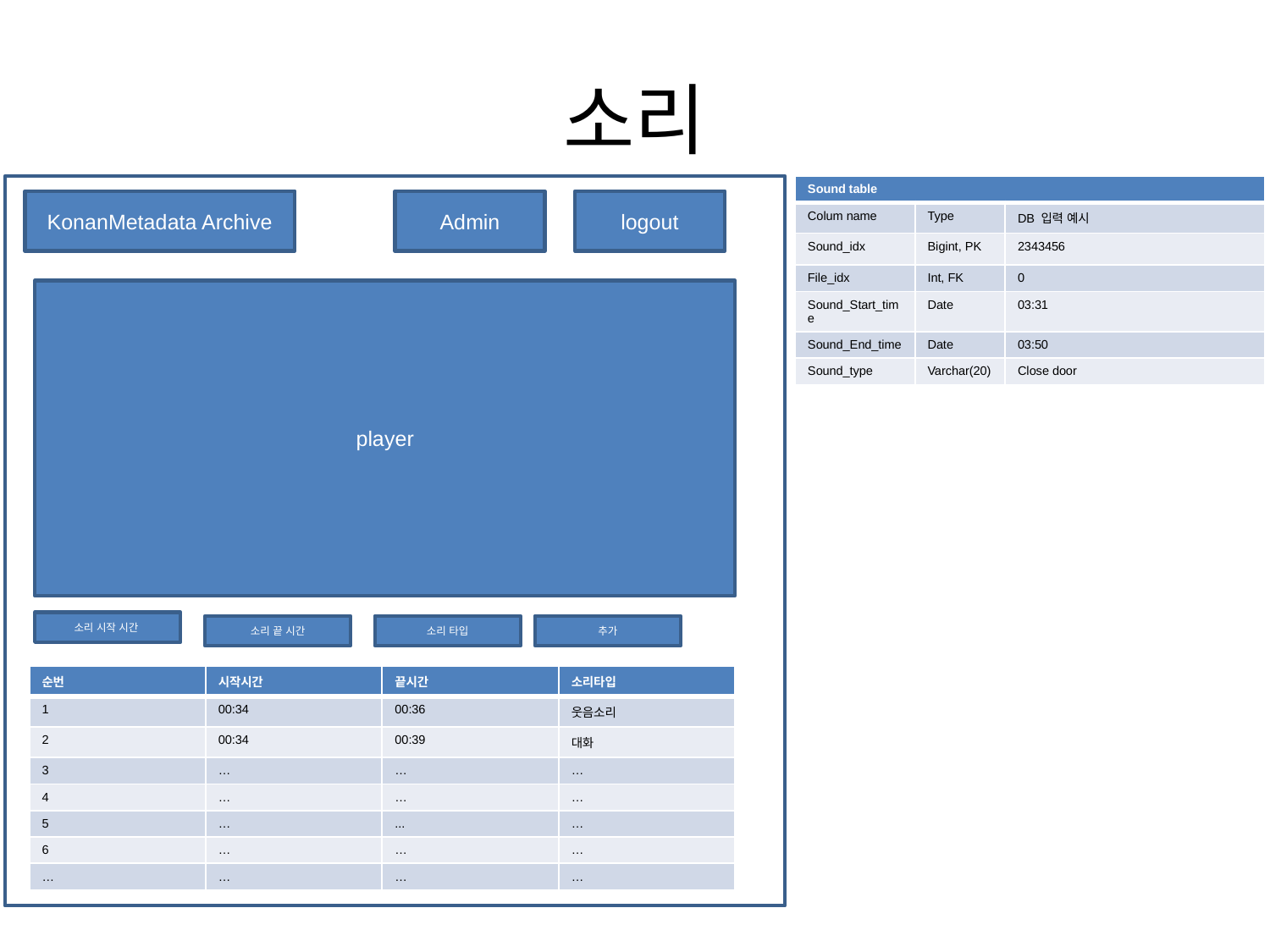

# 소리

| Sound table |  |  |
| --- | --- | --- |
| Colum name | Type | DB 입력 예시 |
| Sound\_idx | Bigint, PK | 2343456 |
| File\_idx | Int, FK | 0 |
| Sound\_Start\_time | Date | 03:31 |
| Sound\_End\_time | Date | 03:50 |
| Sound\_type | Varchar(20) | Close door |
KonanMetadata Archive
Admin
logout
player
소리 시작 시간
소리 끝 시간
소리 타입
추가
| 순번 | 시작시간 | 끝시간 | 소리타입 |
| --- | --- | --- | --- |
| 1 | 00:34 | 00:36 | 웃음소리 |
| 2 | 00:34 | 00:39 | 대화 |
| 3 | … | … | … |
| 4 | … | … | … |
| 5 | … | ... | … |
| 6 | … | … | … |
| … | … | … | … |